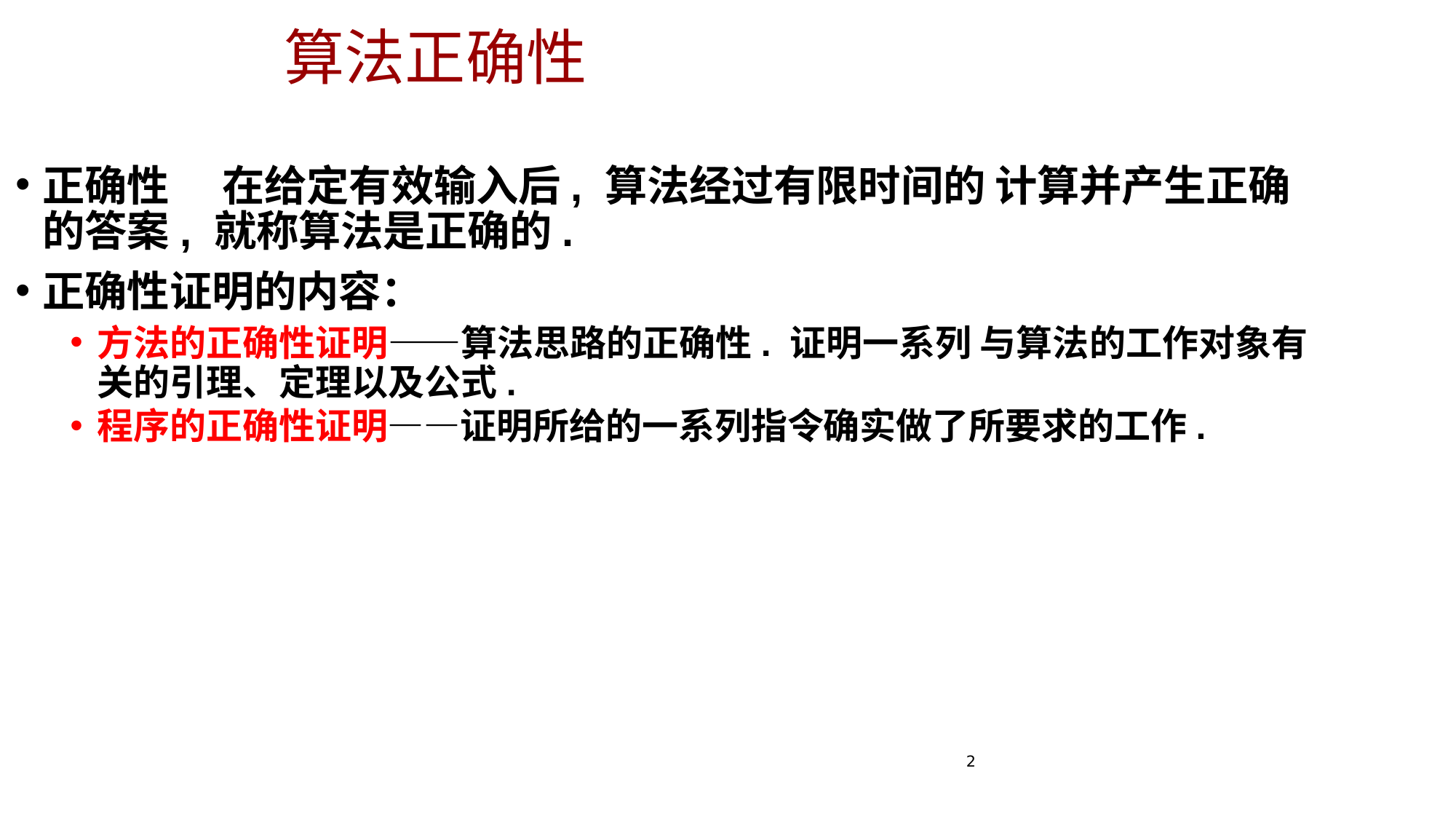

# 算法正确性
正确性	在给定有效输入后, 算法经过有限时间的 计算并产生正确的答案, 就称算法是正确的.
正确性证明的内容：
方法的正确性证明——算法思路的正确性. 证明一系列 与算法的工作对象有关的引理、定理以及公式.
程序的正确性证明——证明所给的一系列指令确实做了所要求的工作.
2